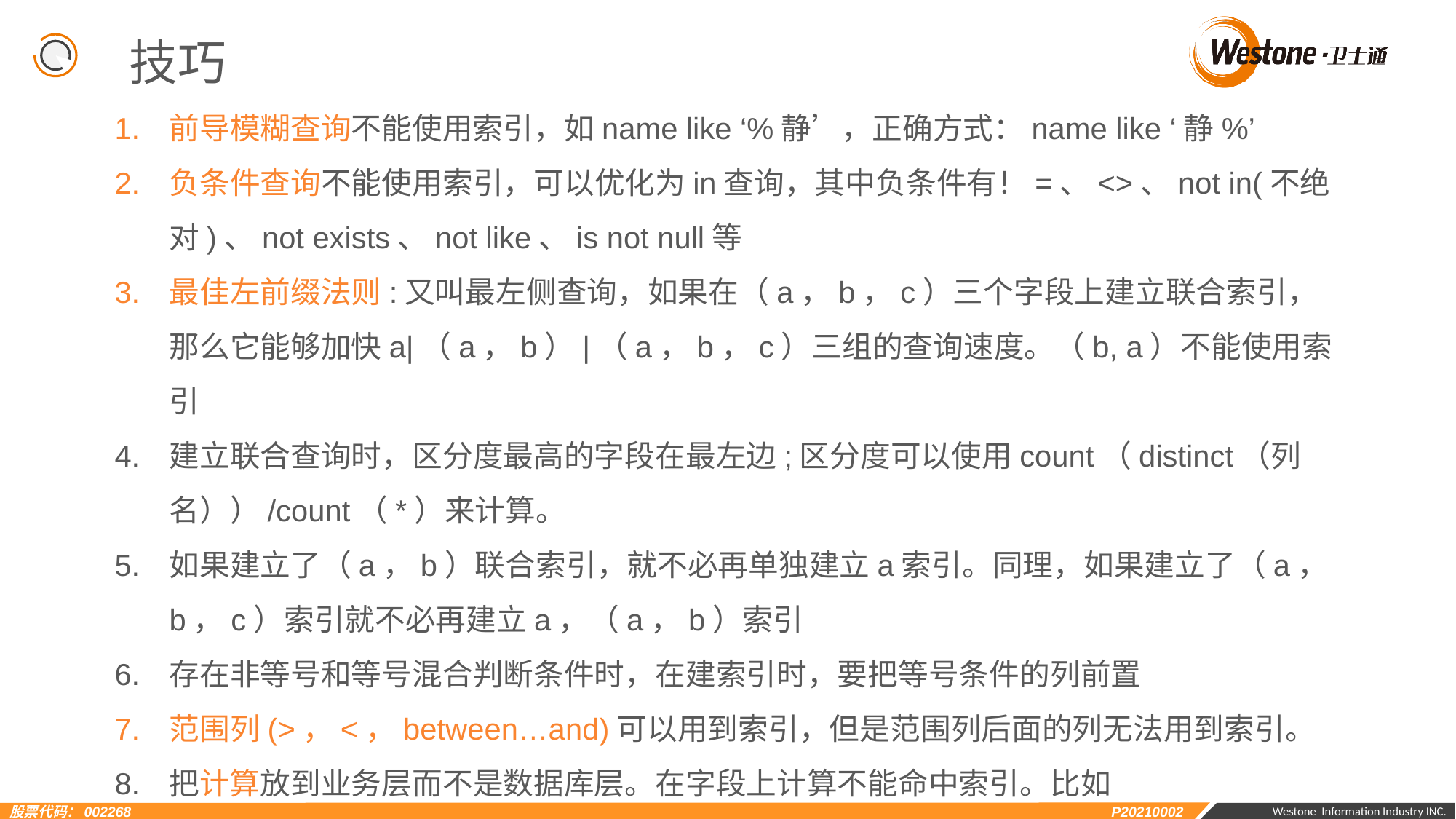

技巧
前导模糊查询不能使用索引，如name like ‘%静’，正确方式：name like ‘静%’
负条件查询不能使用索引，可以优化为in查询，其中负条件有！=、<>、not in(不绝对)、not exists、not like、is not null等
最佳左前缀法则:又叫最左侧查询，如果在（a，b，c）三个字段上建立联合索引，那么它能够加快a|（a，b）|（a，b，c）三组的查询速度。（b, a）不能使用索引
建立联合查询时，区分度最高的字段在最左边;区分度可以使用count（distinct（列名））/count（*）来计算。
如果建立了（a，b）联合索引，就不必再单独建立a索引。同理，如果建立了（a，b，c）索引就不必再建立a，（a，b）索引
存在非等号和等号混合判断条件时，在建索引时，要把等号条件的列前置
范围列(>，<，between…and)可以用到索引，但是范围列后面的列无法用到索引。
把计算放到业务层而不是数据库层。在字段上计算不能命中索引。比如sum,count，max,min等